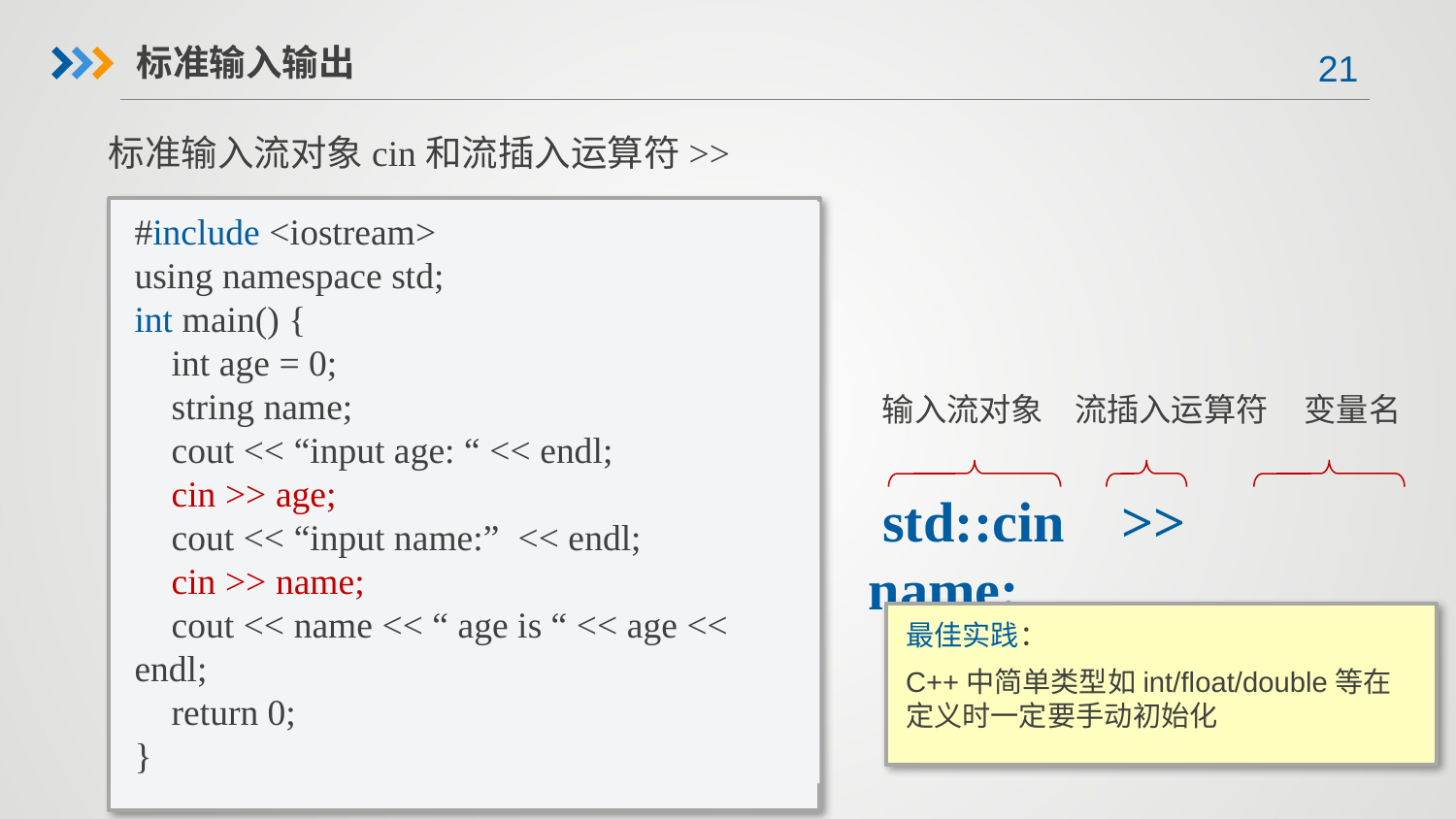

标准输入输出
标准输入流对象cin和流插入运算符>>

#include <iostream>
using namespace std;
int main() {
    int age = 0;
    string name;
    cout << “input age: “ << endl;
    cin >> age;
    cout << “input name:”  << endl;
    cin >> name;
    cout << name << “ age is “ << age << endl;
    return 0;
}
输入流对象
流插入运算符
变量名

 std::cin    >>    name;

最佳实践：
C++中简单类型如int/float/double等在定义时一定要手动初始化